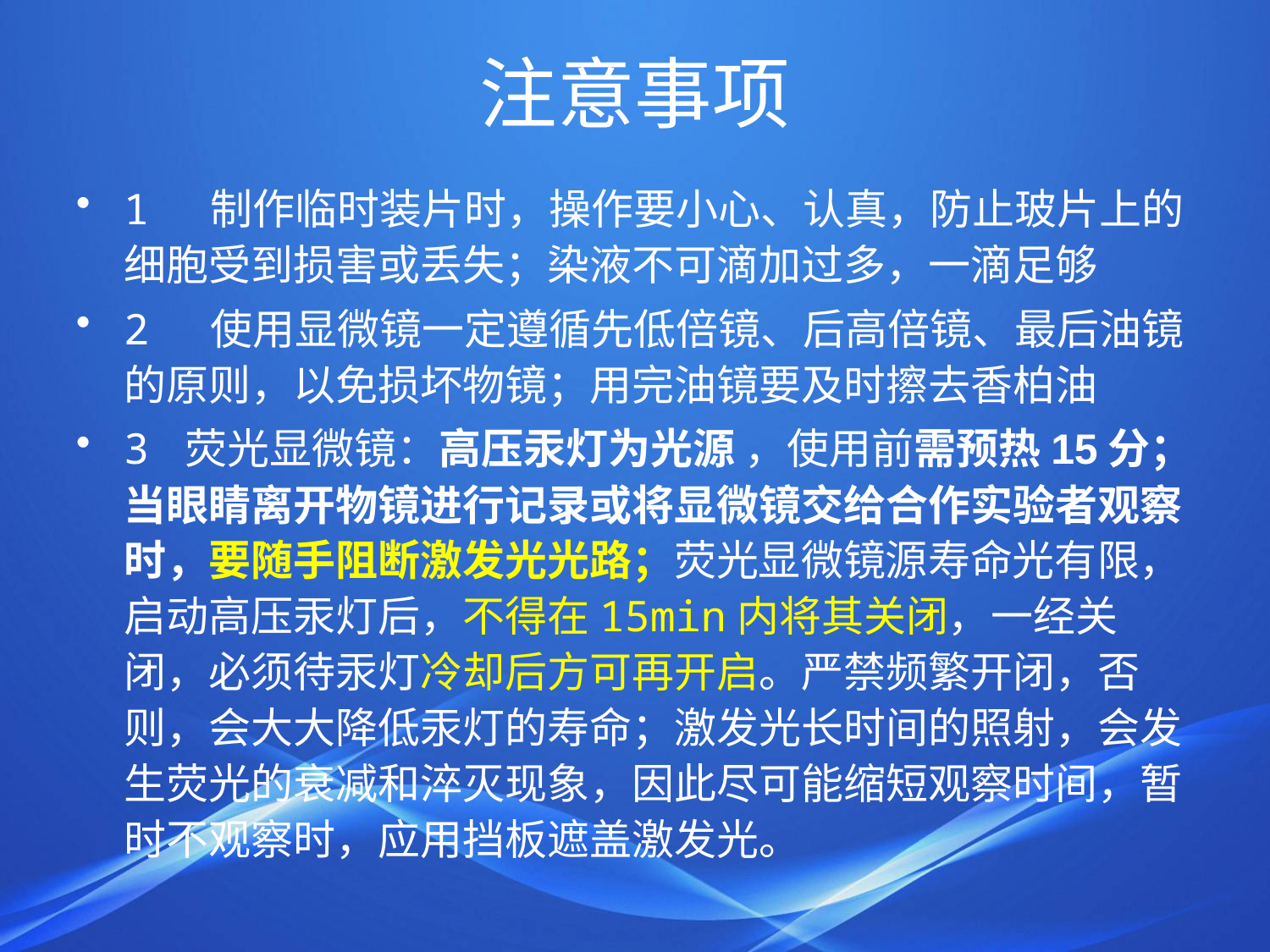

# 注意事项
1  制作临时装片时，操作要小心、认真，防止玻片上的细胞受到损害或丢失；染液不可滴加过多，一滴足够
2  使用显微镜一定遵循先低倍镜、后高倍镜、最后油镜的原则，以免损坏物镜；用完油镜要及时擦去香柏油
3 荧光显微镜：高压汞灯为光源 ，使用前需预热15分；当眼睛离开物镜进行记录或将显微镜交给合作实验者观察时，要随手阻断激发光光路；荧光显微镜源寿命光有限，启动高压汞灯后，不得在15min内将其关闭，一经关闭，必须待汞灯冷却后方可再开启。严禁频繁开闭，否则，会大大降低汞灯的寿命；激发光长时间的照射，会发生荧光的衰减和淬灭现象，因此尽可能缩短观察时间，暂时不观察时，应用挡板遮盖激发光。